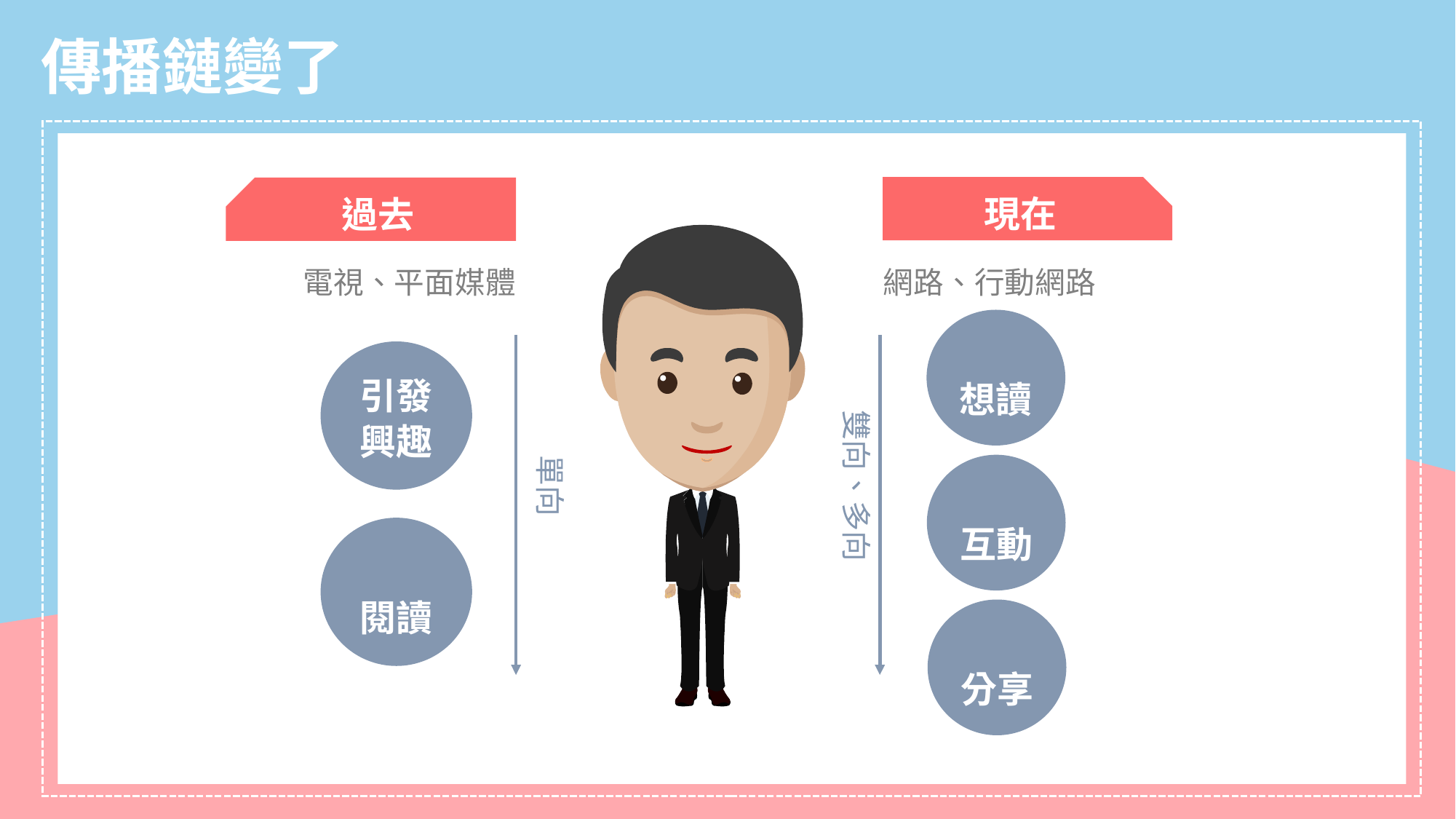

傳播鏈變了

現在
過去

網路、行動網路
電視、平面媒體
想讀
引發興趣
單向
雙向、多向

互動
閱讀
分享